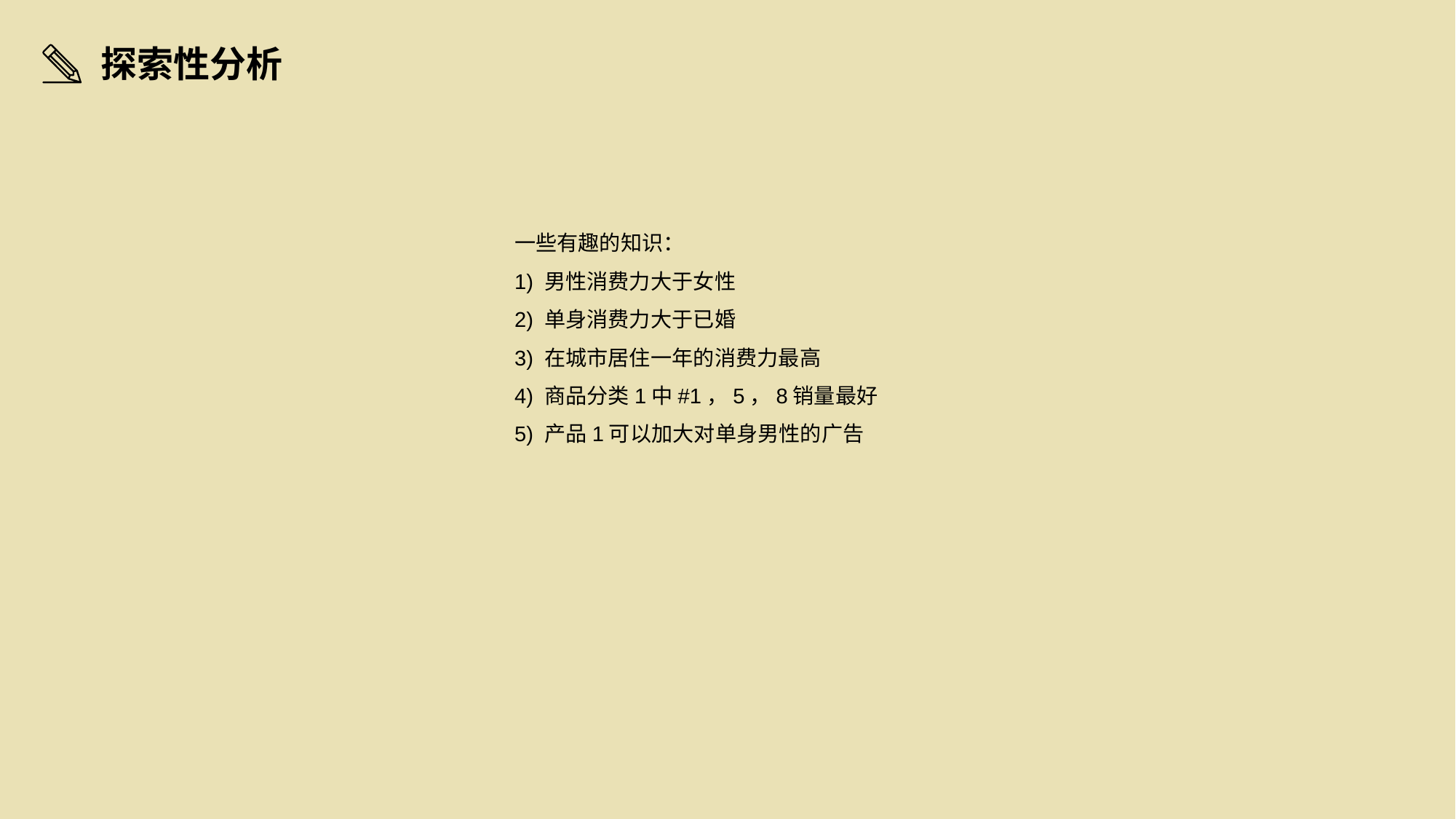

探索性分析

一些有趣的知识：
1) 男性消费力大于女性
2) 单身消费力大于已婚
3) 在城市居住一年的消费力最高
4) 商品分类1中#1，5，8销量最好
5) 产品1可以加大对单身男性的广告